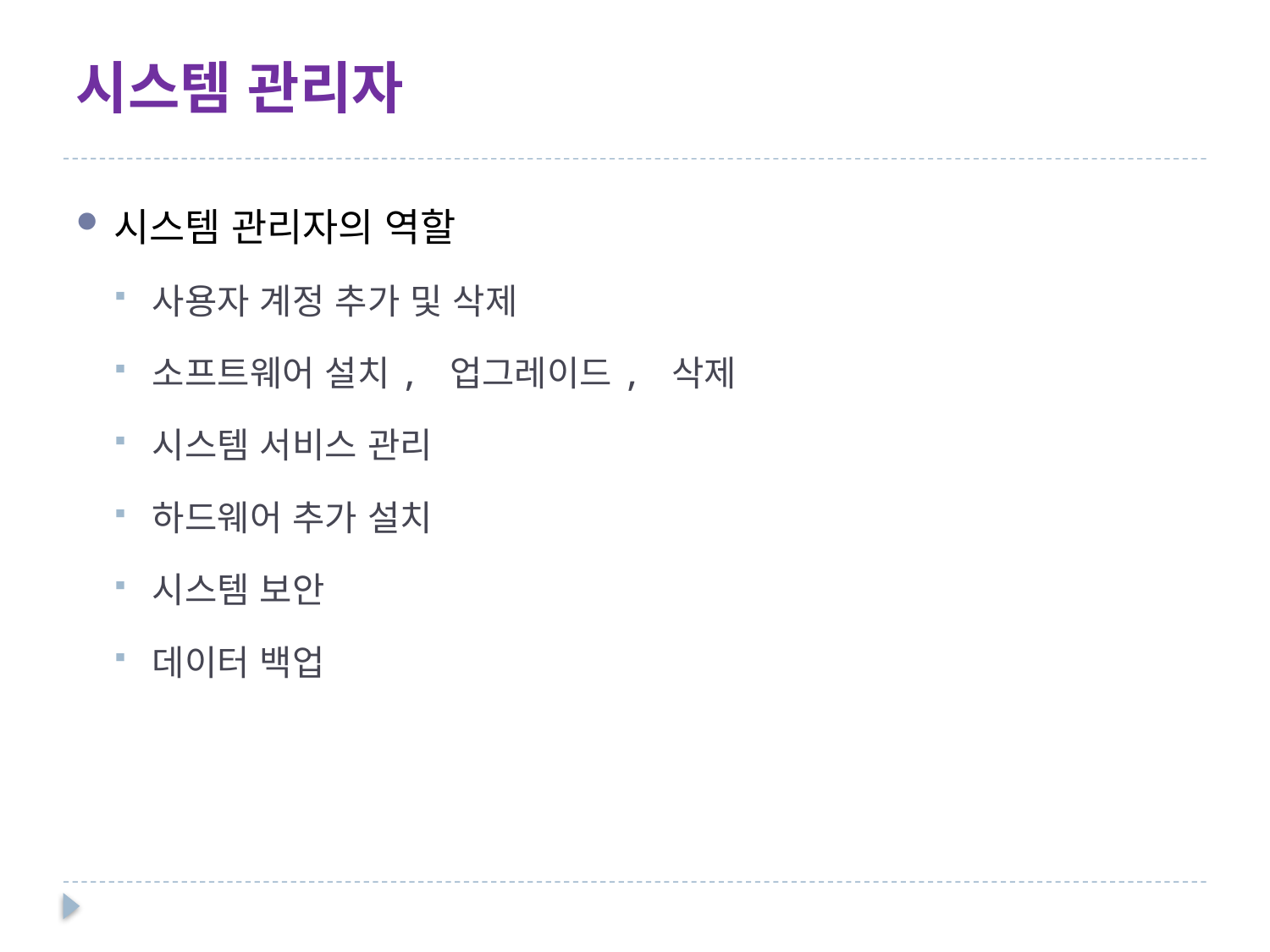

# 시스템 관리자
시스템 관리자의 역할
사용자 계정 추가 및 삭제
소프트웨어 설치, 업그레이드, 삭제
시스템 서비스 관리
하드웨어 추가 설치
시스템 보안
데이터 백업